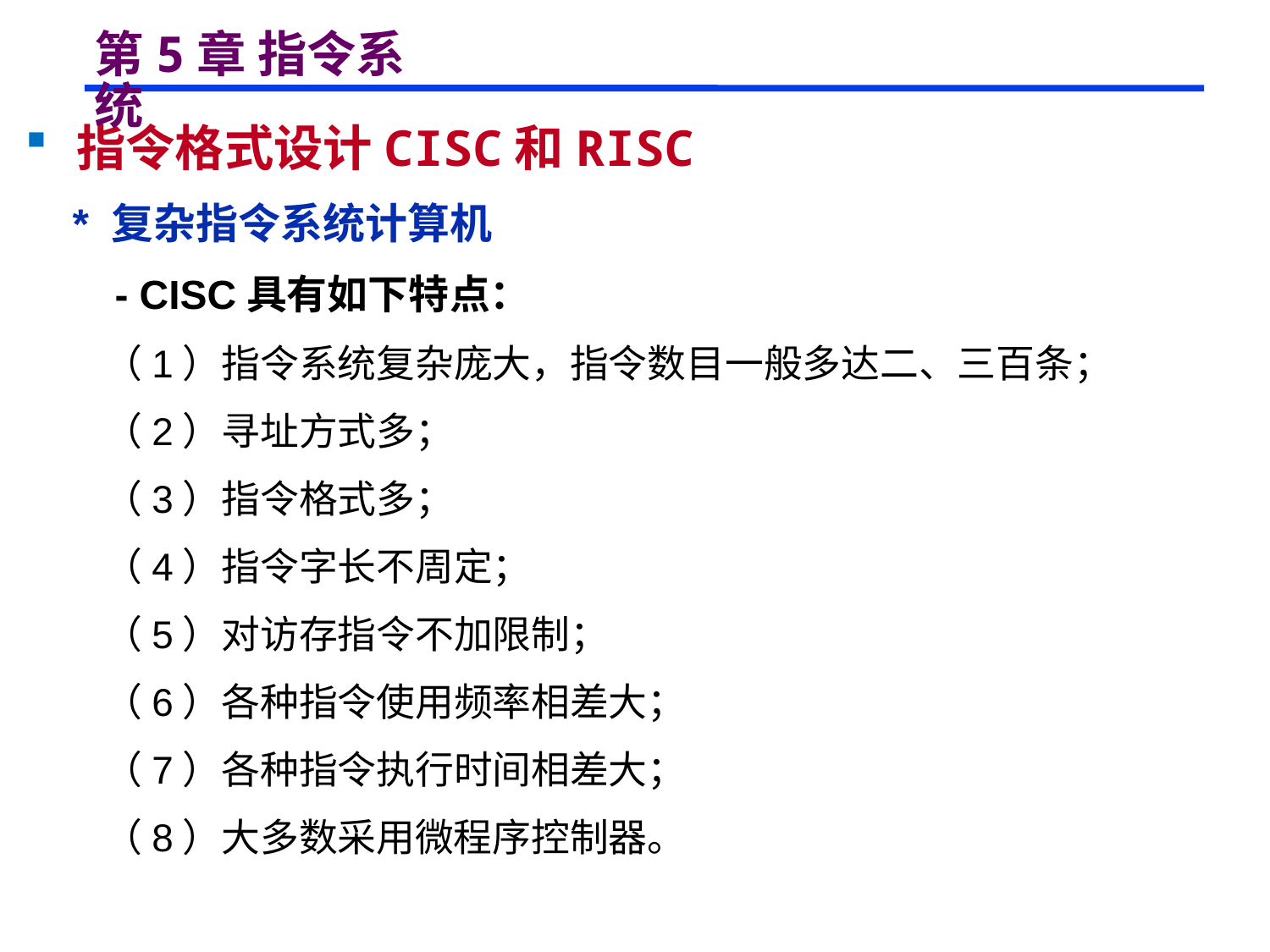

# 第5章 指令系统
 指令格式设计CISC和RISC
    * 复杂指令系统计算机
        - CISC具有如下特点：
        （1）指令系统复杂庞大，指令数目一般多达二、三百条；
        （2）寻址方式多；
        （3）指令格式多；
        （4）指令字长不周定；
        （5）对访存指令不加限制；
        （6）各种指令使用频率相差大；
        （7）各种指令执行时间相差大；
        （8）大多数采用微程序控制器。